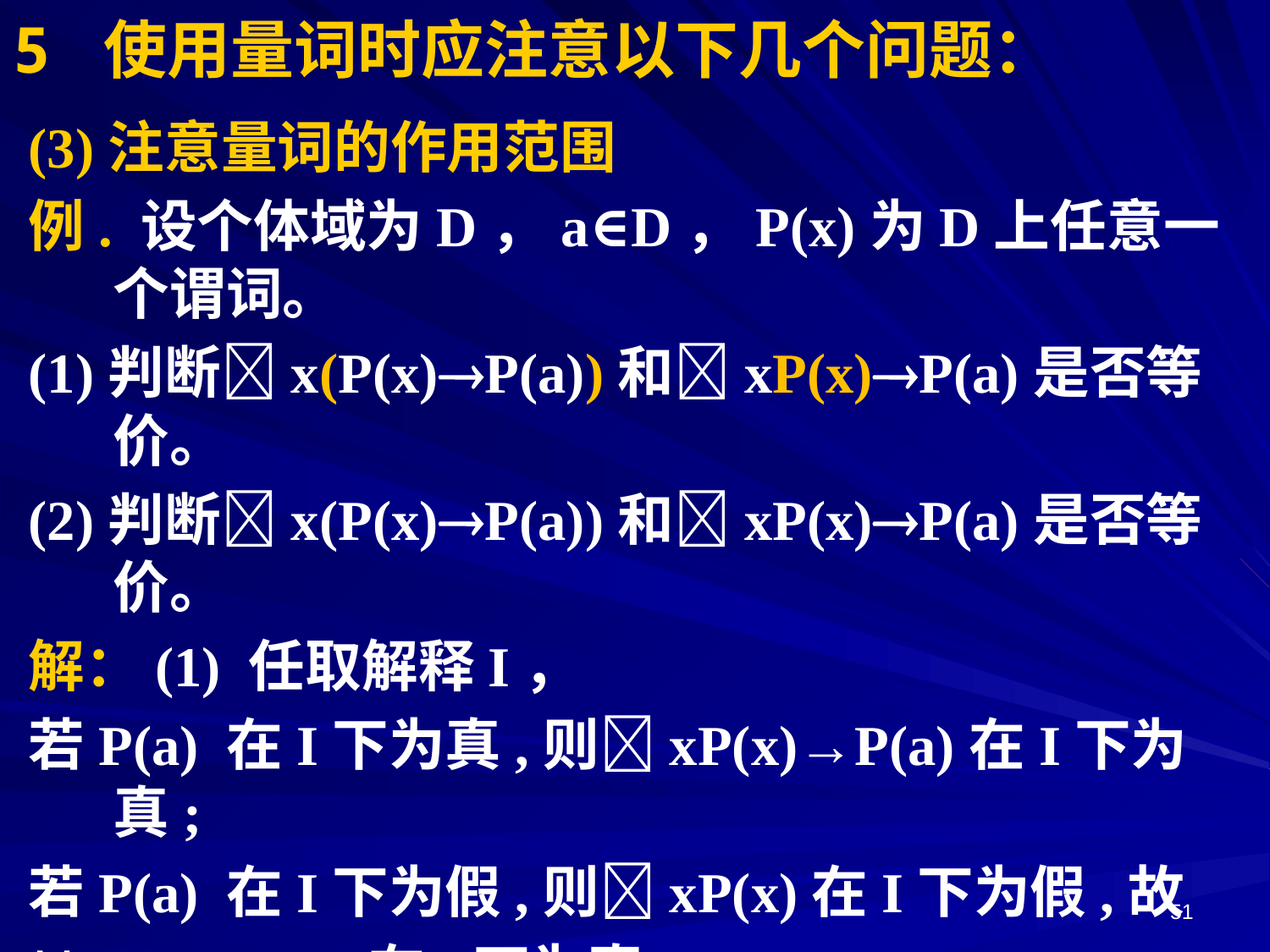

# 5 使用量词时应注意以下几个问题：
(3)注意量词的作用范围
例. 设个体域为D，a∈D，P(x)为D上任意一个谓词。
(1)判断∀x(P(x)→P(a))和∀xP(x)→P(a)是否等价。
(2)判断∃x(P(x)→P(a))和∃xP(x)→P(a)是否等价。
解：(1) 任取解释I，
若P(a) 在I下为真,则∀xP(x)→P(a)在I下为真;
若P(a) 在I下为假,则∀xP(x)在I下为假,故
∀xP(x)→P(a)在I下为真．
因此,∀xP(x)→P(a) 是恒真公式。
51